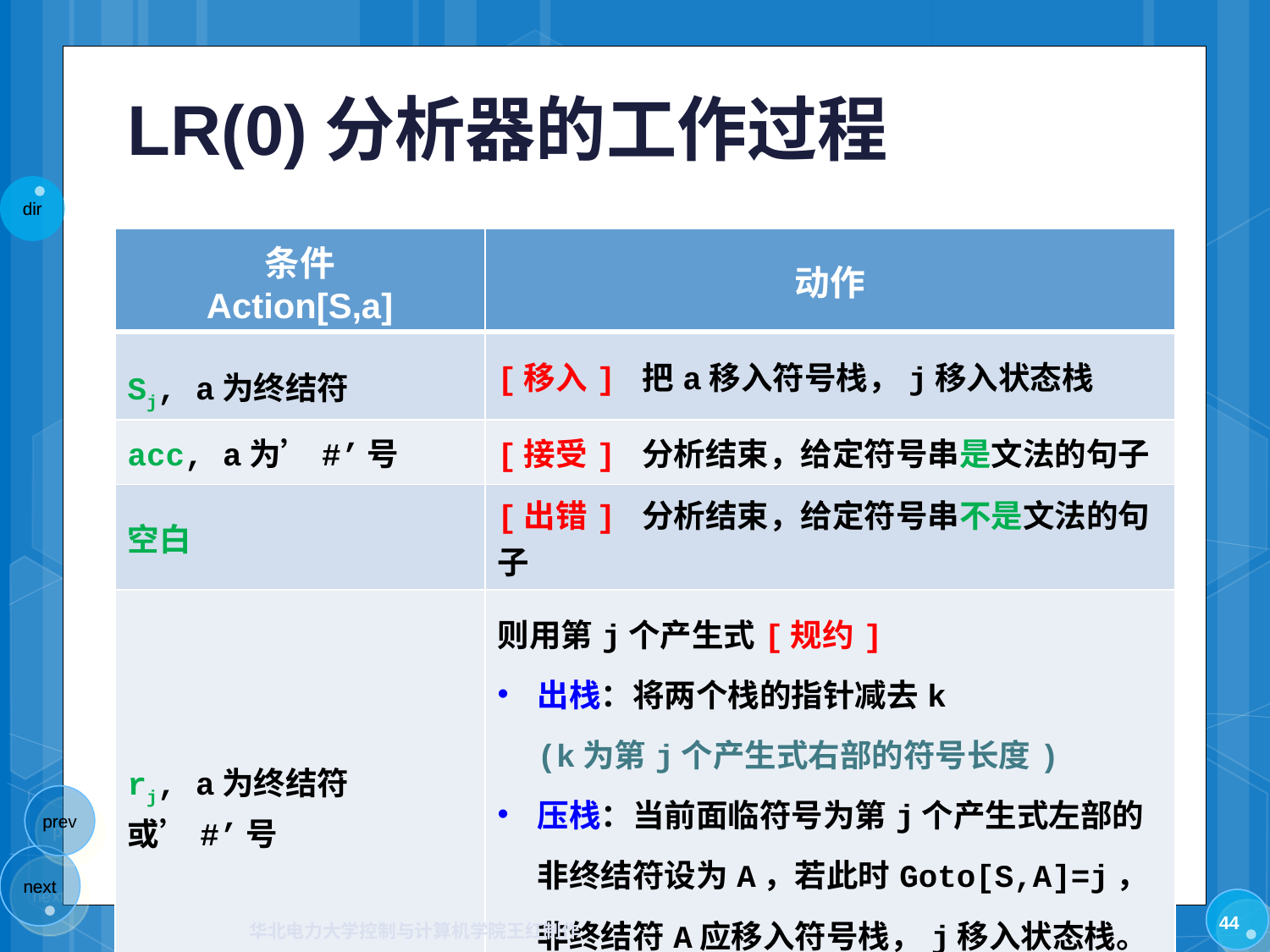

# LR(0)分析器的工作过程
| 条件 Action[S,a] | 动作 |
| --- | --- |
| Sj, a为终结符 | [移入] 把a移入符号栈，j移入状态栈 |
| acc, a为’#’号 | [接受] 分析结束，给定符号串是文法的句子 |
| 空白 | [出错] 分析结束，给定符号串不是文法的句子 |
| rj, a为终结符或’#’号 | 则用第j个产生式[规约] 出栈：将两个栈的指针减去k (k为第j个产生式右部的符号长度) 压栈：当前面临符号为第j个产生式左部的非终结符设为A，若此时Goto[S,A]=j，非终结符A应移入符号栈，j移入状态栈。 (S为状态栈栈顶) |
44
华北电力大学控制与计算机学院王红制作